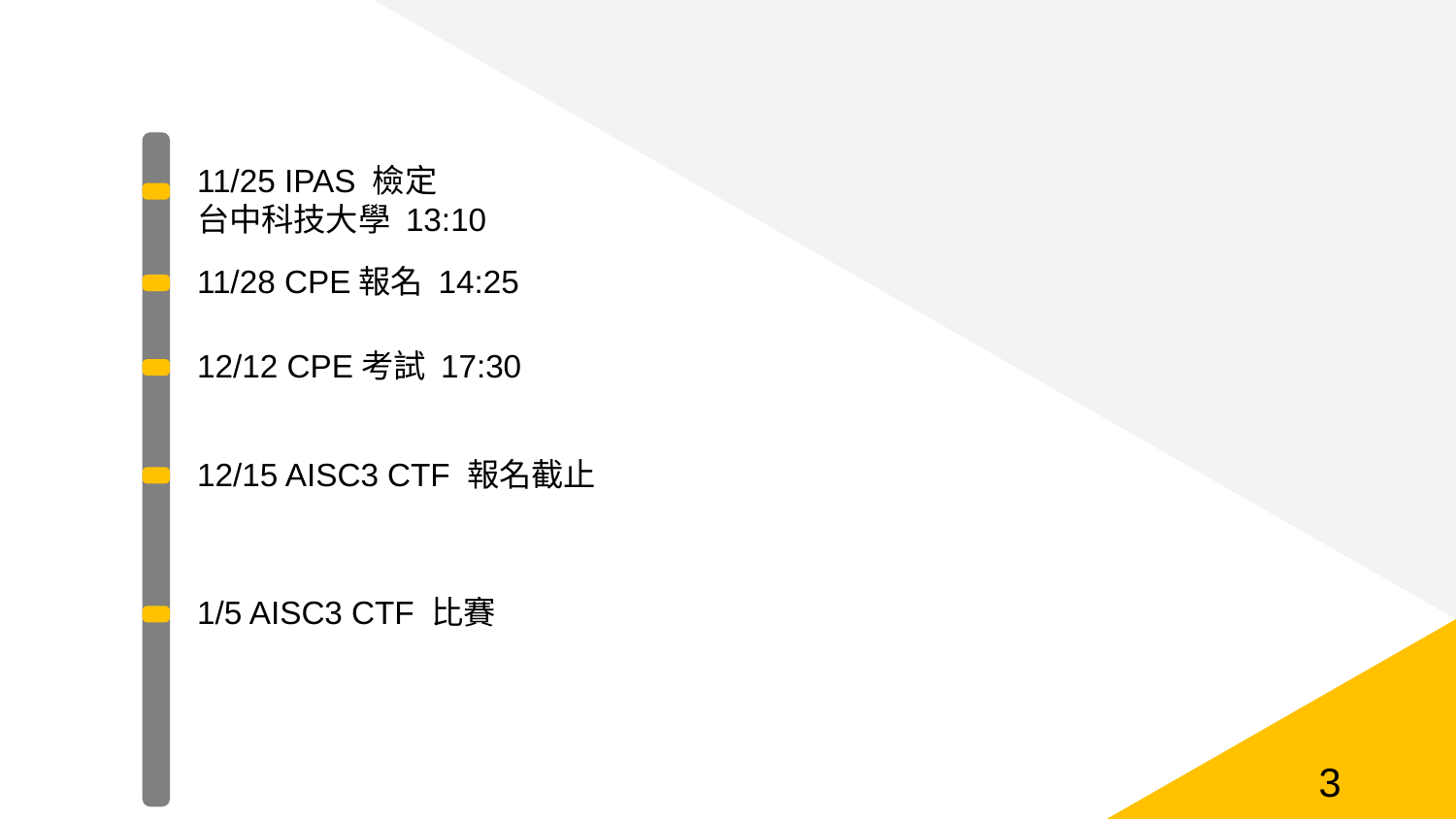

11/25 IPAS 檢定
台中科技大學 13:10
11/28 CPE報名 14:25

12/12 CPE考試 17:30

12/15 AISC3 CTF 報名截止

1/5 AISC3 CTF 比賽

3